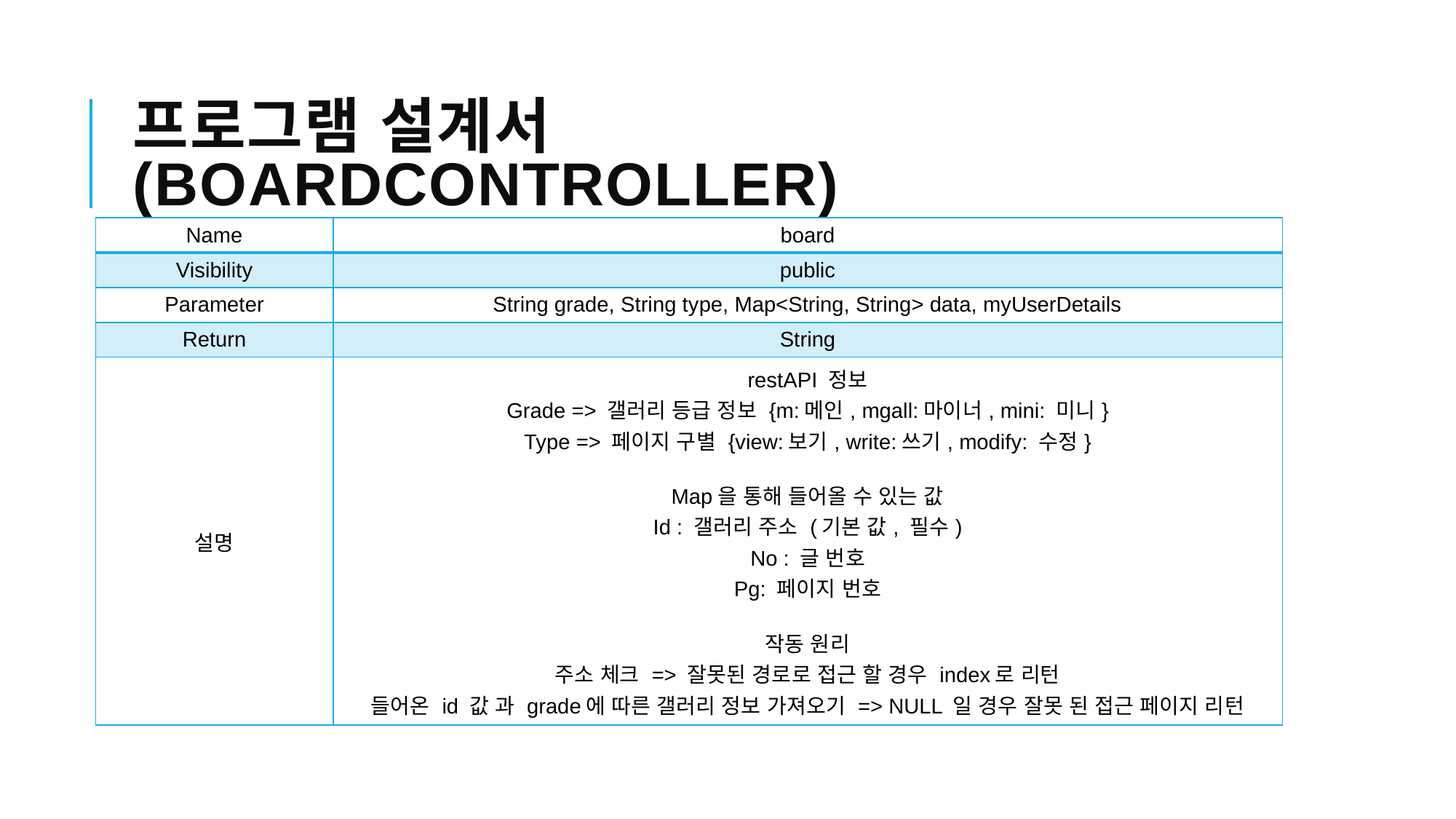

# 프로그램 설계서(boardcontroller)
| Name | board |
| --- | --- |
| Visibility | public |
| Parameter | String grade, String type, Map<String, String> data, myUserDetails |
| Return | String |
| 설명 | restAPI 정보 Grade => 갤러리 등급 정보 {m:메인, mgall:마이너, mini: 미니} Type => 페이지 구별 {view:보기, write:쓰기, modify: 수정} Map을 통해 들어올 수 있는 값 Id : 갤러리 주소 (기본 값, 필수) No : 글 번호 Pg: 페이지 번호 작동 원리 주소 체크 => 잘못된 경로로 접근 할 경우 index로 리턴 들어온 id 값 과 grade에 따른 갤러리 정보 가져오기 => NULL 일 경우 잘못 된 접근 페이지 리턴 |